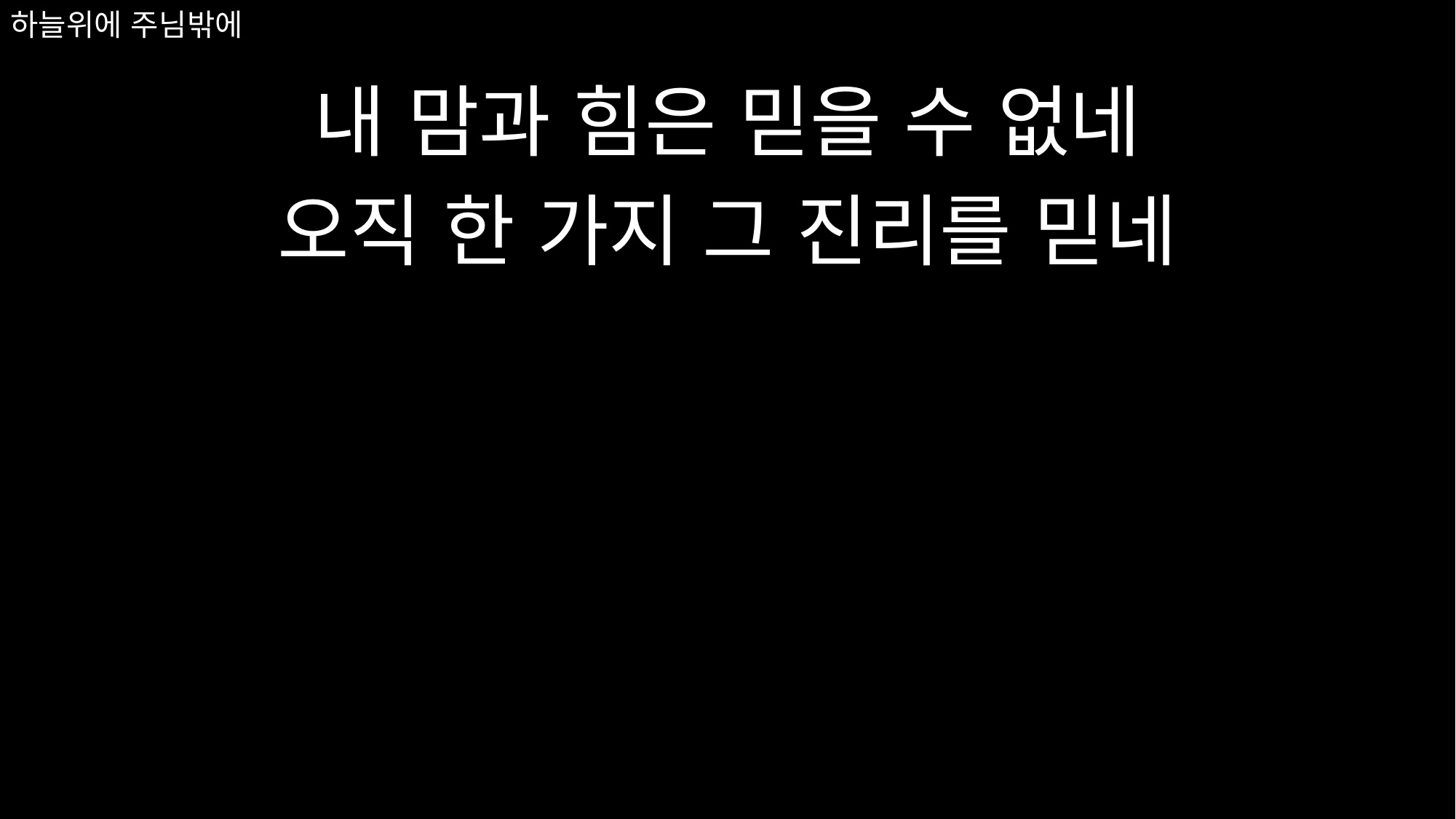

내 맘과 힘은 믿을 수 없네
오직 한 가지 그 진리를 믿네

# 하늘위에 주님밖에